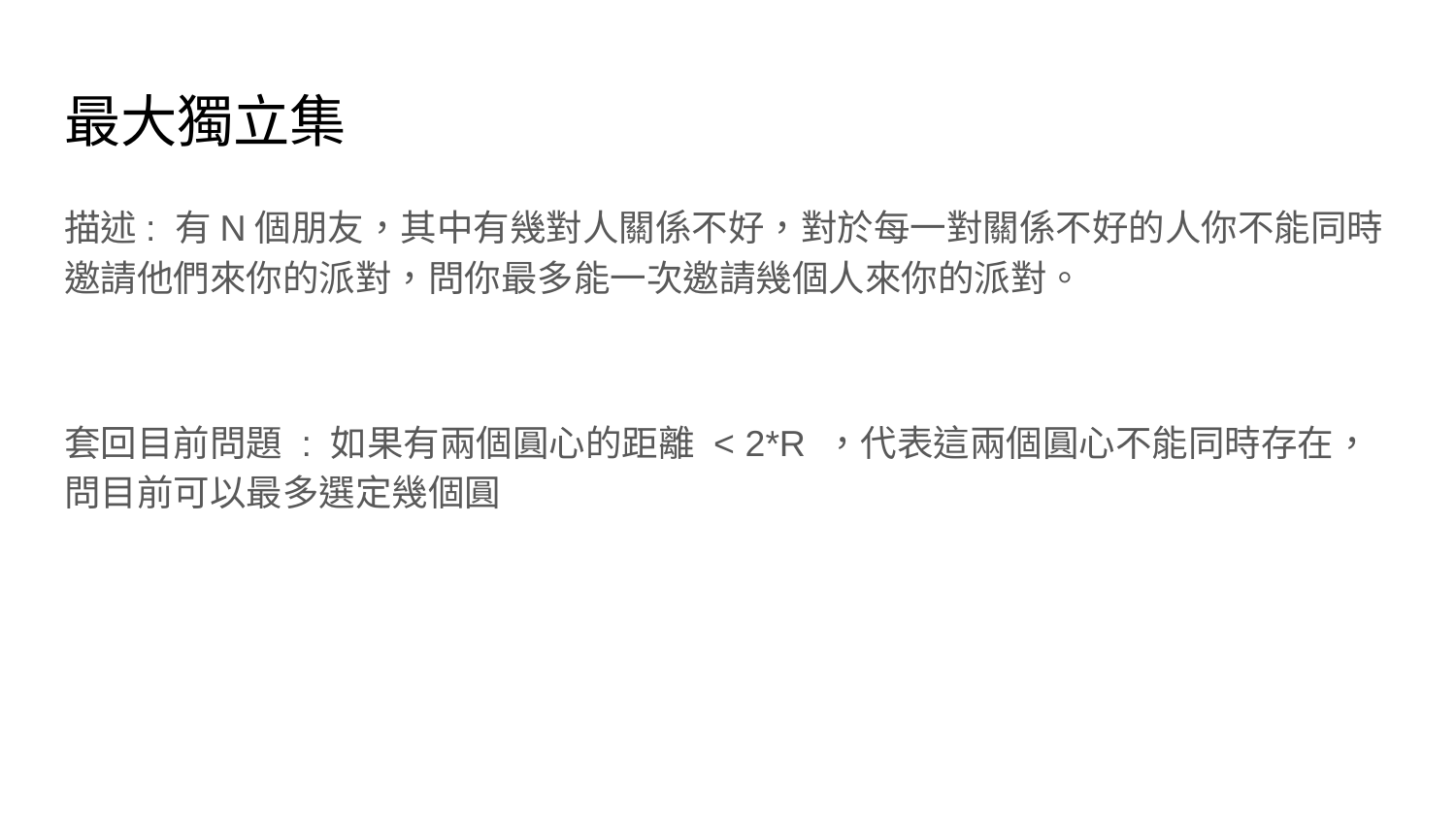

# 最大獨立集
描述: 有N個朋友，其中有幾對人關係不好，對於每一對關係不好的人你不能同時邀請他們來你的派對，問你最多能一次邀請幾個人來你的派對。

套回目前問題 : 如果有兩個圓心的距離 < 2*R ，代表這兩個圓心不能同時存在，問目前可以最多選定幾個圓